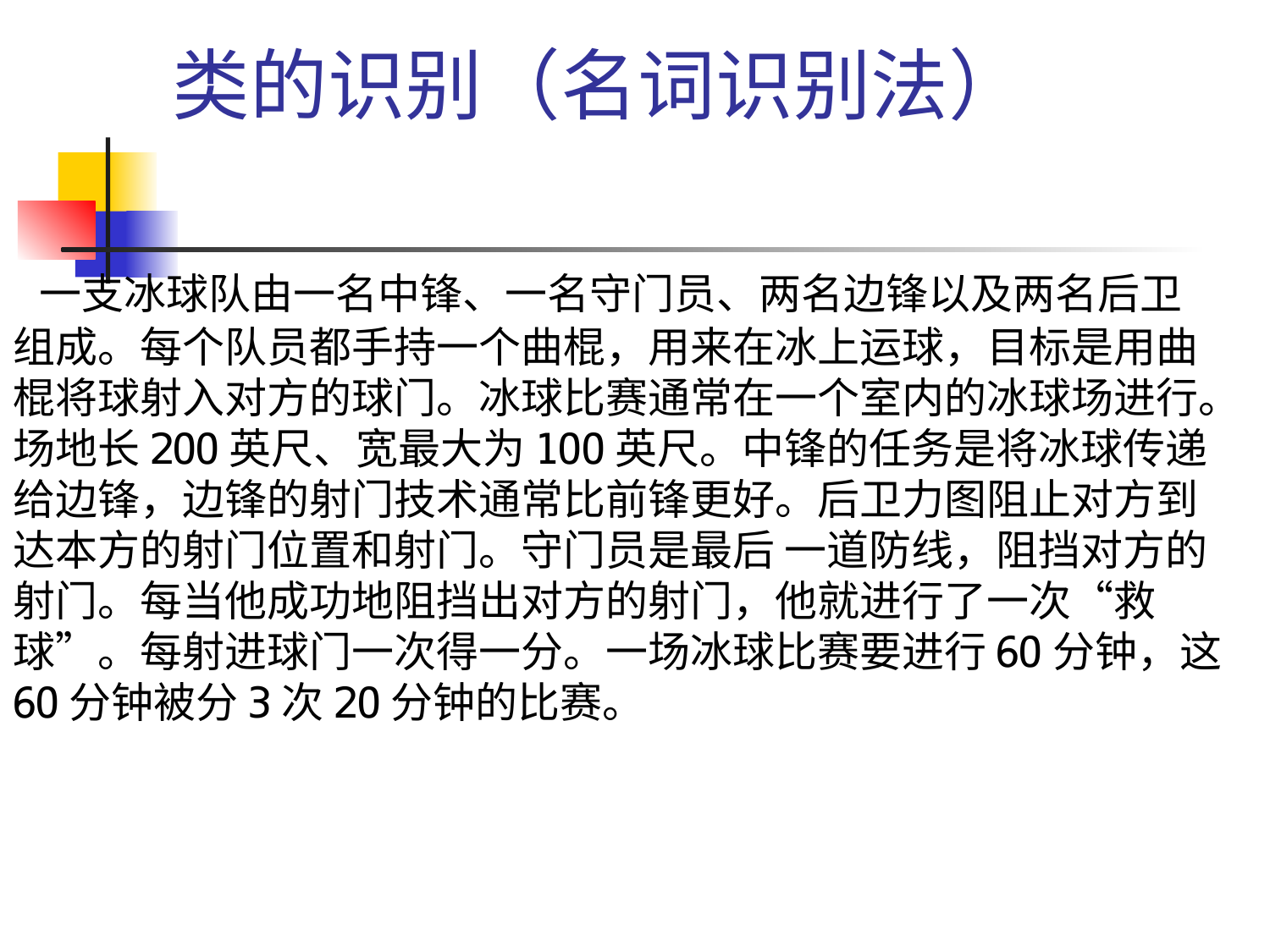

类的识别（名词识别法）
 一支冰球队由一名中锋、一名守门员、两名边锋以及两名后卫组成。每个队员都手持一个曲棍，用来在冰上运球，目标是用曲棍将球射入对方的球门。冰球比赛通常在一个室内的冰球场进行。场地长200英尺、宽最大为100英尺。中锋的任务是将冰球传递给边锋，边锋的射门技术通常比前锋更好。后卫力图阻止对方到达本方的射门位置和射门。守门员是最后 一道防线，阻挡对方的射门。每当他成功地阻挡出对方的射门，他就进行了一次“救球”。每射进球门一次得一分。一场冰球比赛要进行60分钟，这60分钟被分3次20分钟的比赛。